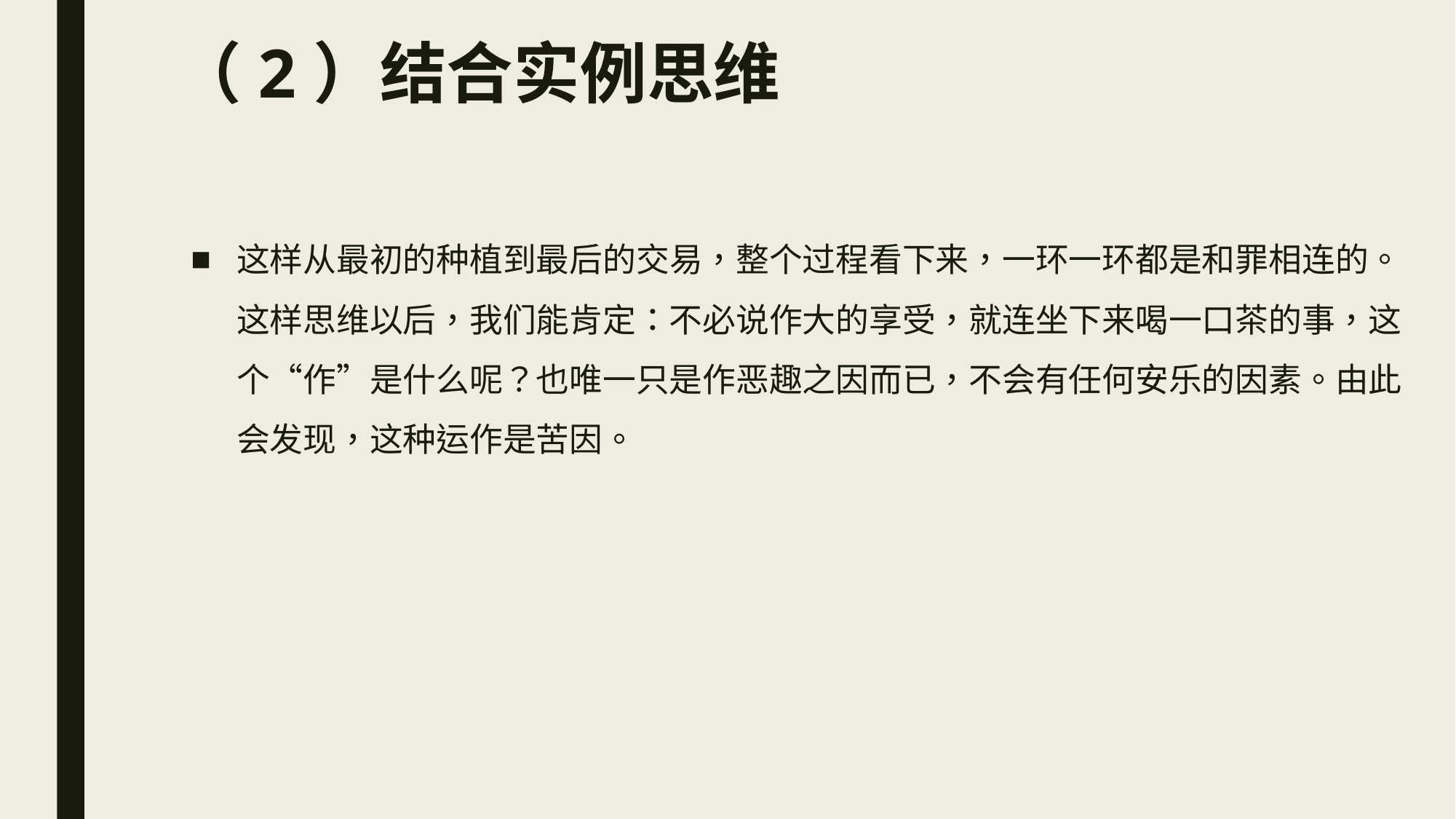

# （2）结合实例思维
这样从最初的种植到最后的交易，整个过程看下来，一环一环都是和罪相连的。这样思维以后，我们能肯定：不必说作大的享受，就连坐下来喝一口茶的事，这个“作”是什么呢？也唯一只是作恶趣之因而已，不会有任何安乐的因素。由此会发现，这种运作是苦因。